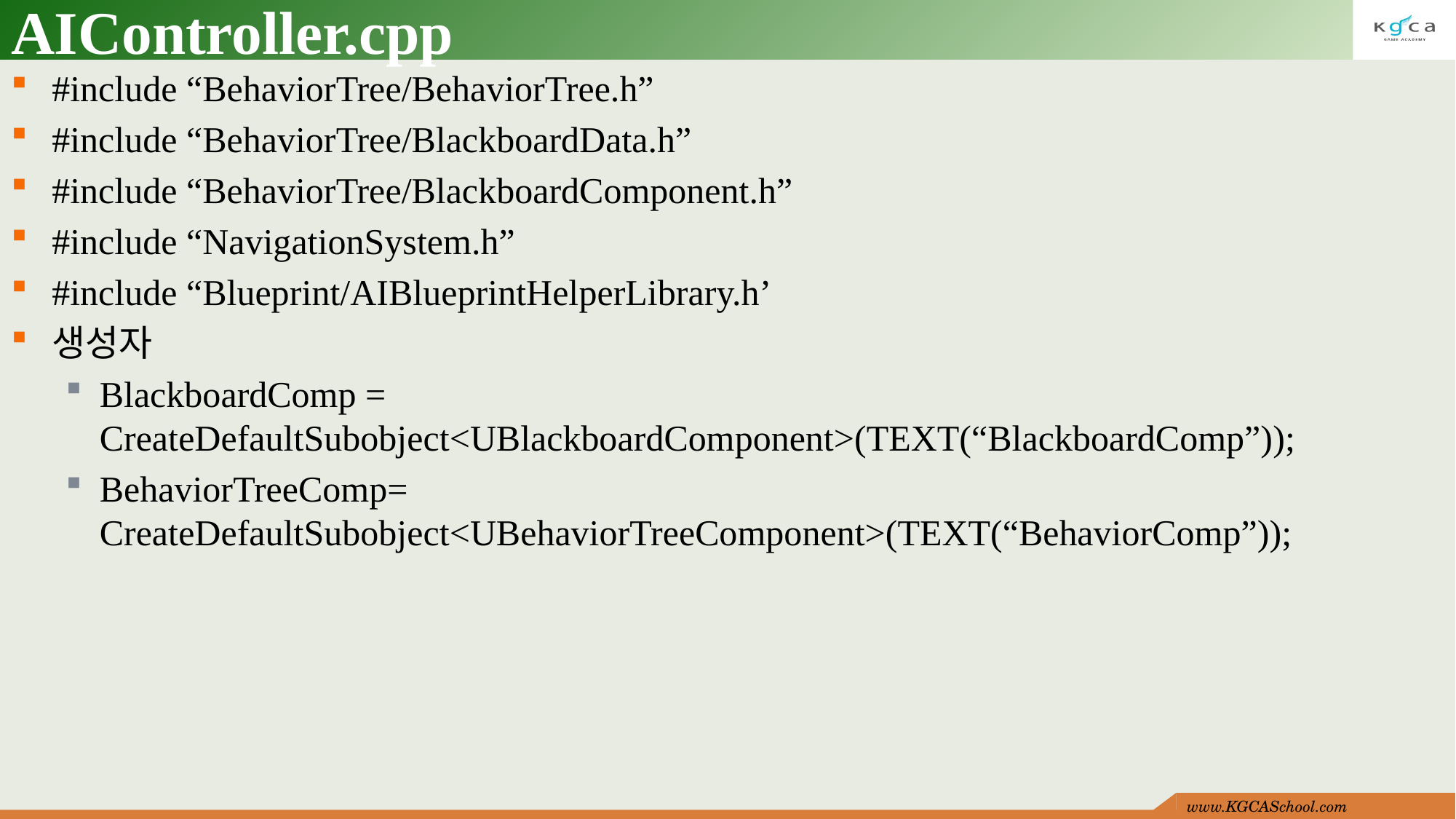

# AIController.cpp
#include “BehaviorTree/BehaviorTree.h”
#include “BehaviorTree/BlackboardData.h”
#include “BehaviorTree/BlackboardComponent.h”
#include “NavigationSystem.h”
#include “Blueprint/AIBlueprintHelperLibrary.h’
생성자
BlackboardComp = 	CreateDefaultSubobject<UBlackboardComponent>(TEXT(“BlackboardComp”));
BehaviorTreeComp= 	CreateDefaultSubobject<UBehaviorTreeComponent>(TEXT(“BehaviorComp”));